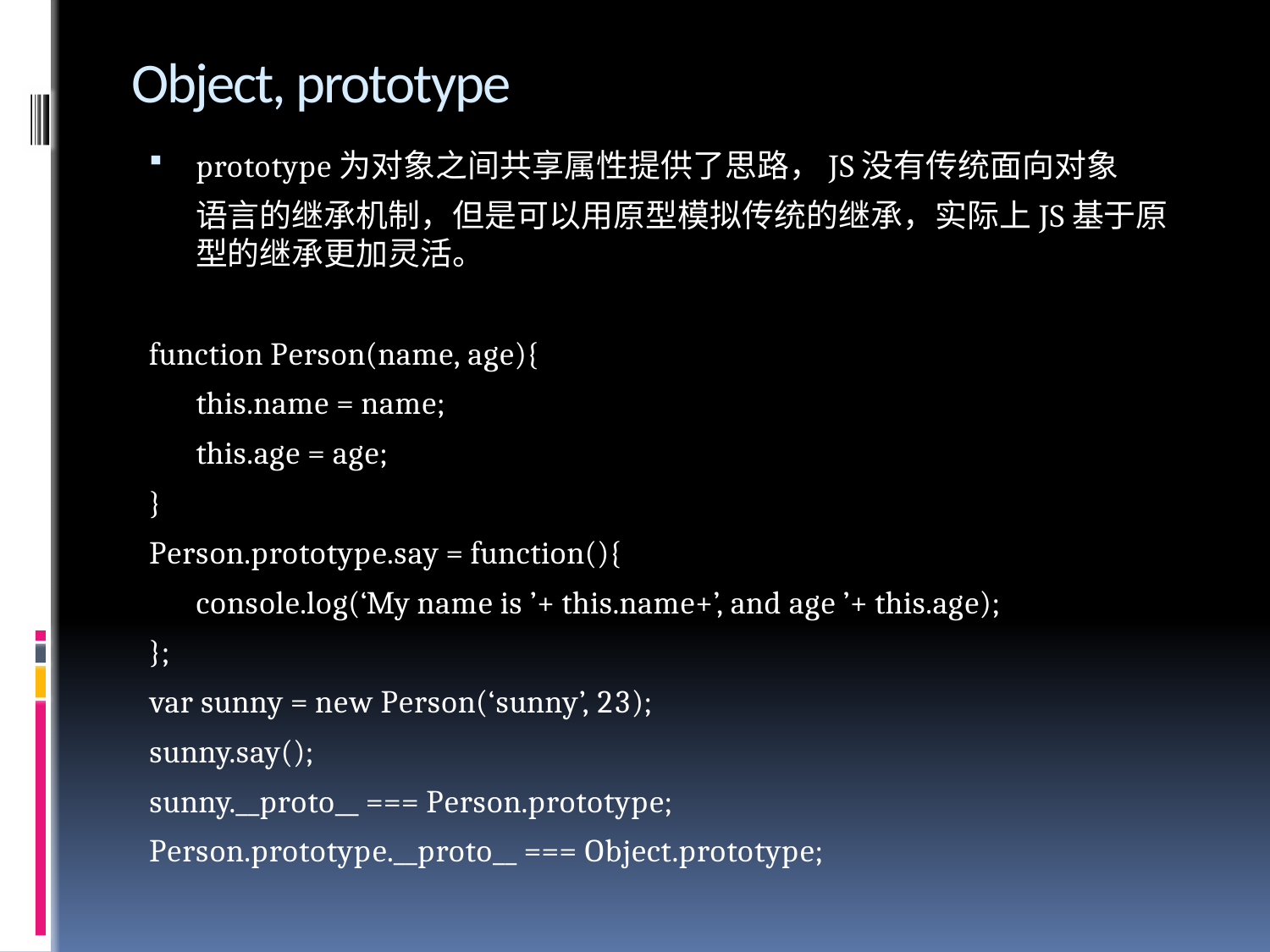

# Object, prototype
prototype为对象之间共享属性提供了思路，JS没有传统面向对象
	语言的继承机制，但是可以用原型模拟传统的继承，实际上JS基于原型的继承更加灵活。

function Person(name, age){
	this.name = name;
	this.age = age;
}
Person.prototype.say = function(){
	console.log(‘My name is ’+ this.name+’, and age ’+ this.age);
};
var sunny = new Person(‘sunny’, 23);
sunny.say();
sunny.__proto__ === Person.prototype;
Person.prototype.__proto__ === Object.prototype;